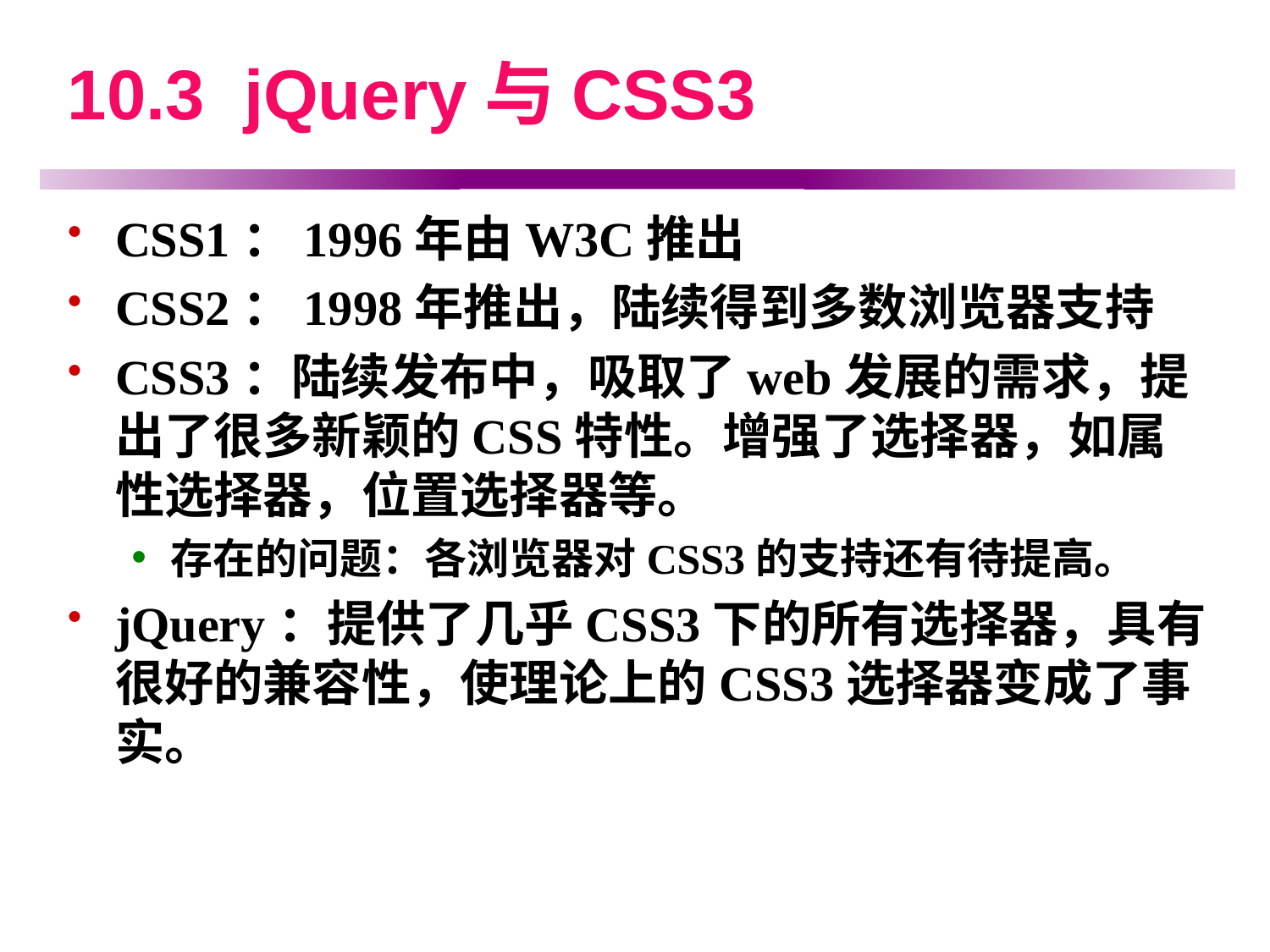

# 10.3  jQuery与CSS3
CSS1：1996年由W3C推出
CSS2：1998年推出，陆续得到多数浏览器支持
CSS3：陆续发布中，吸取了web发展的需求，提出了很多新颖的CSS特性。增强了选择器，如属性选择器，位置选择器等。
存在的问题：各浏览器对CSS3的支持还有待提高。
jQuery：提供了几乎CSS3下的所有选择器，具有很好的兼容性，使理论上的CSS3选择器变成了事实。